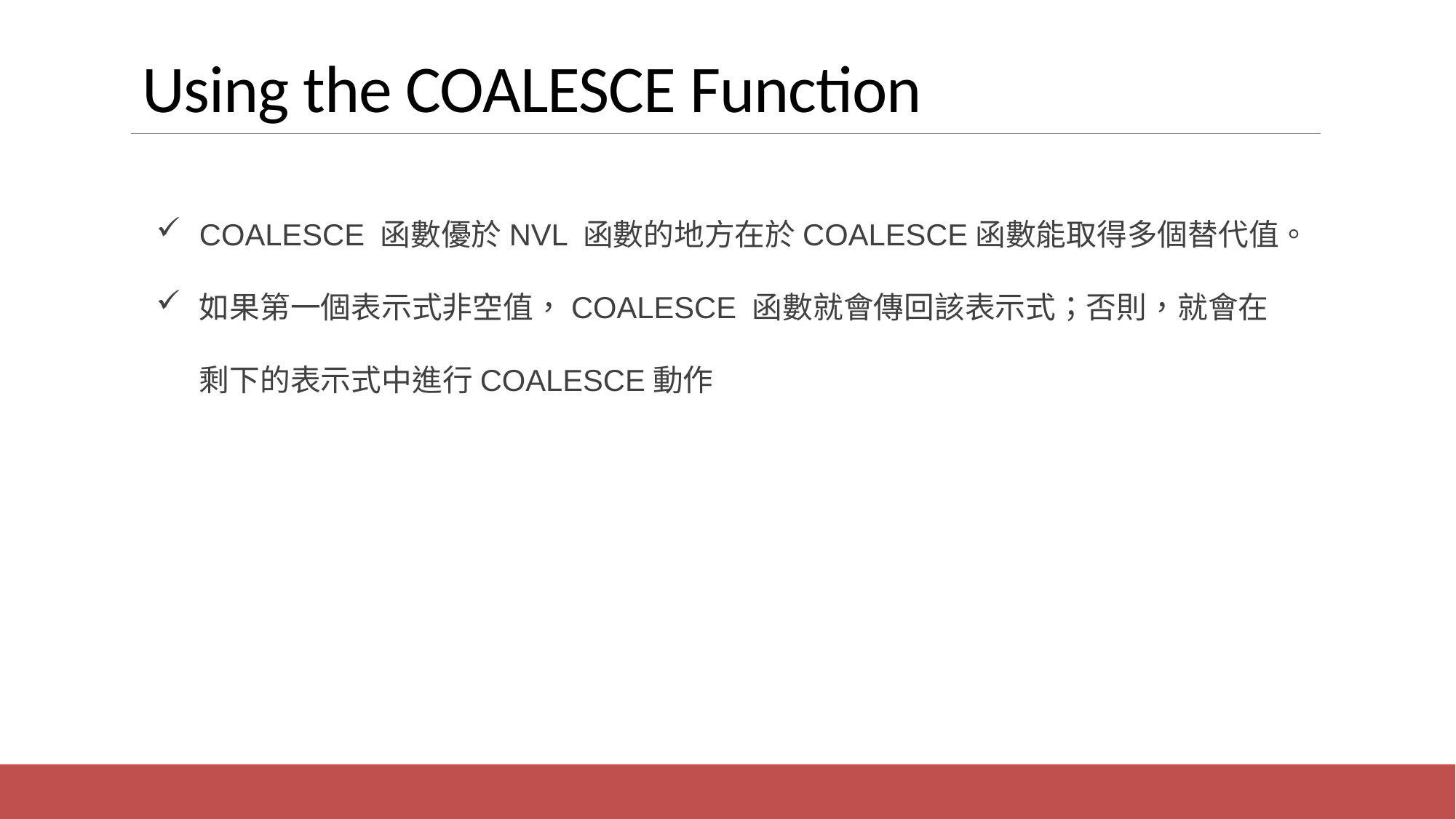

# Using the COALESCE Function
COALESCE 函數優於NVL 函數的地方在於COALESCE函數能取得多個替代值。
如果第一個表示式非空值，COALESCE 函數就會傳回該表示式；否則，就會在剩下的表示式中進行COALESCE動作